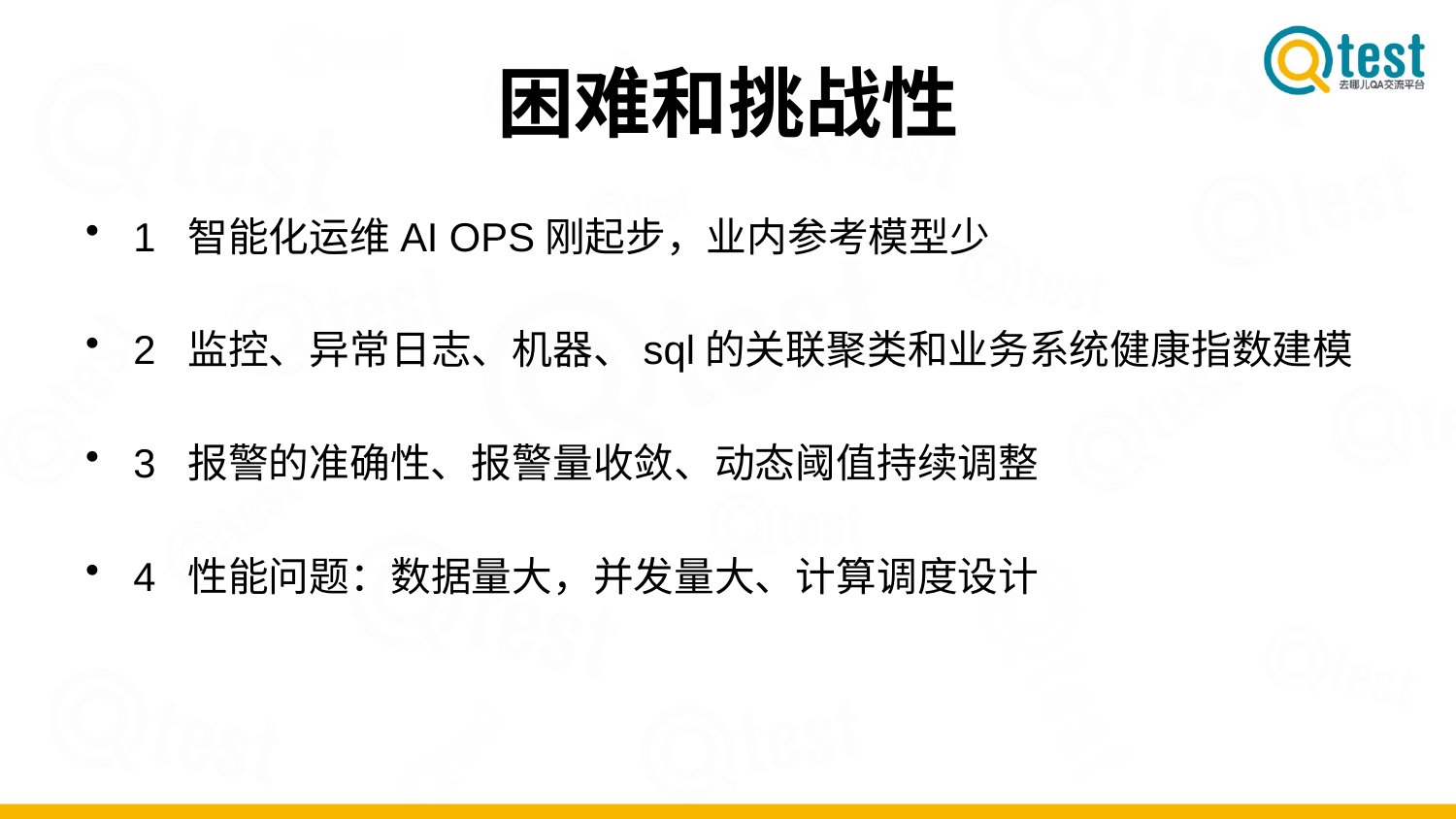

# 困难和挑战性
1  智能化运维AI OPS刚起步，业内参考模型少

2  监控、异常日志、机器、sql的关联聚类和业务系统健康指数建模

3  报警的准确性、报警量收敛、动态阈值持续调整

4  性能问题：数据量大，并发量大、计算调度设计